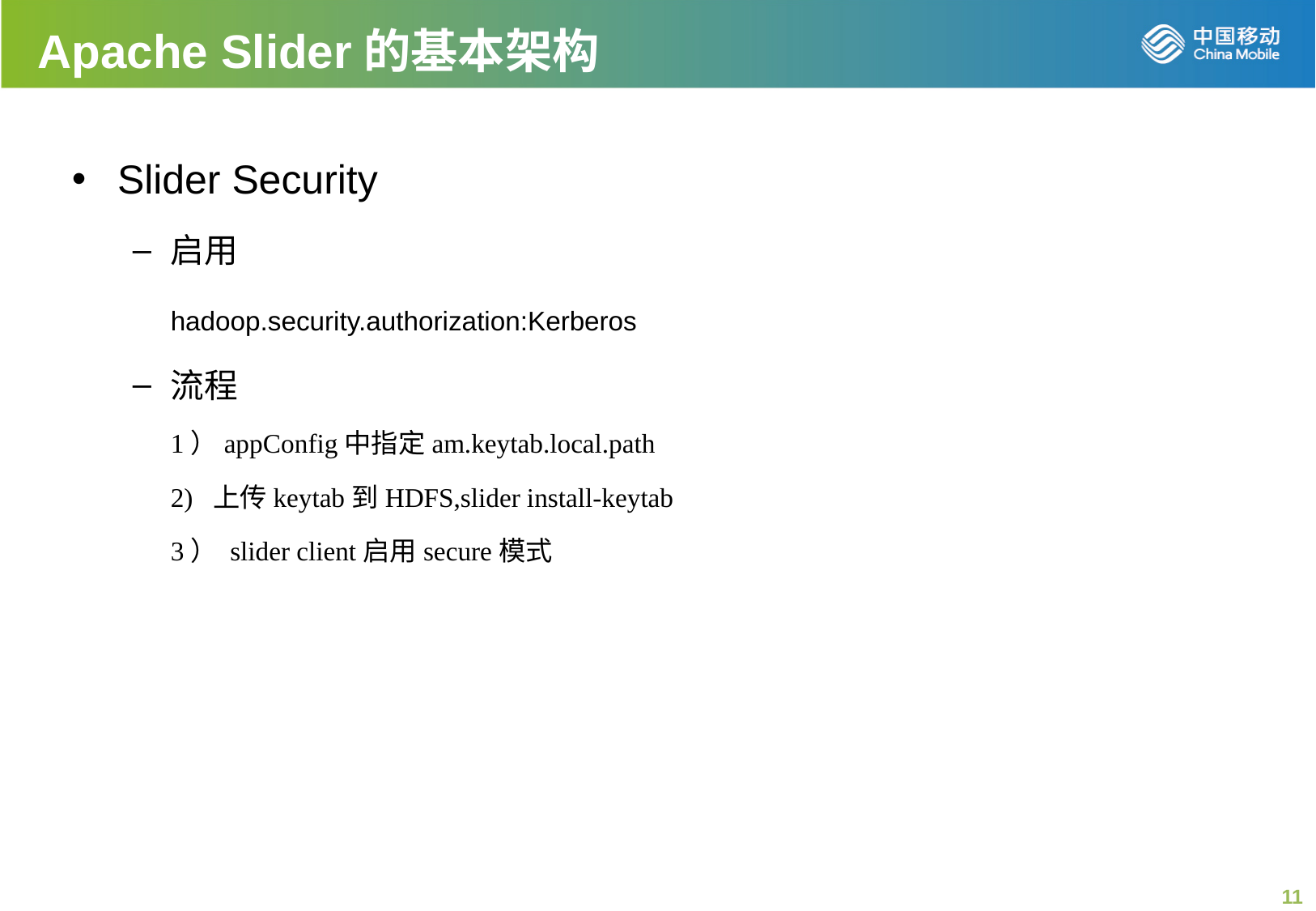

# Apache Slider的基本架构
Slider Security
启用
	hadoop.security.authorization:Kerberos
流程
	1）appConfig中指定am.keytab.local.path
	2)  上传keytab到HDFS,slider install-keytab
	3） slider client启用secure模式